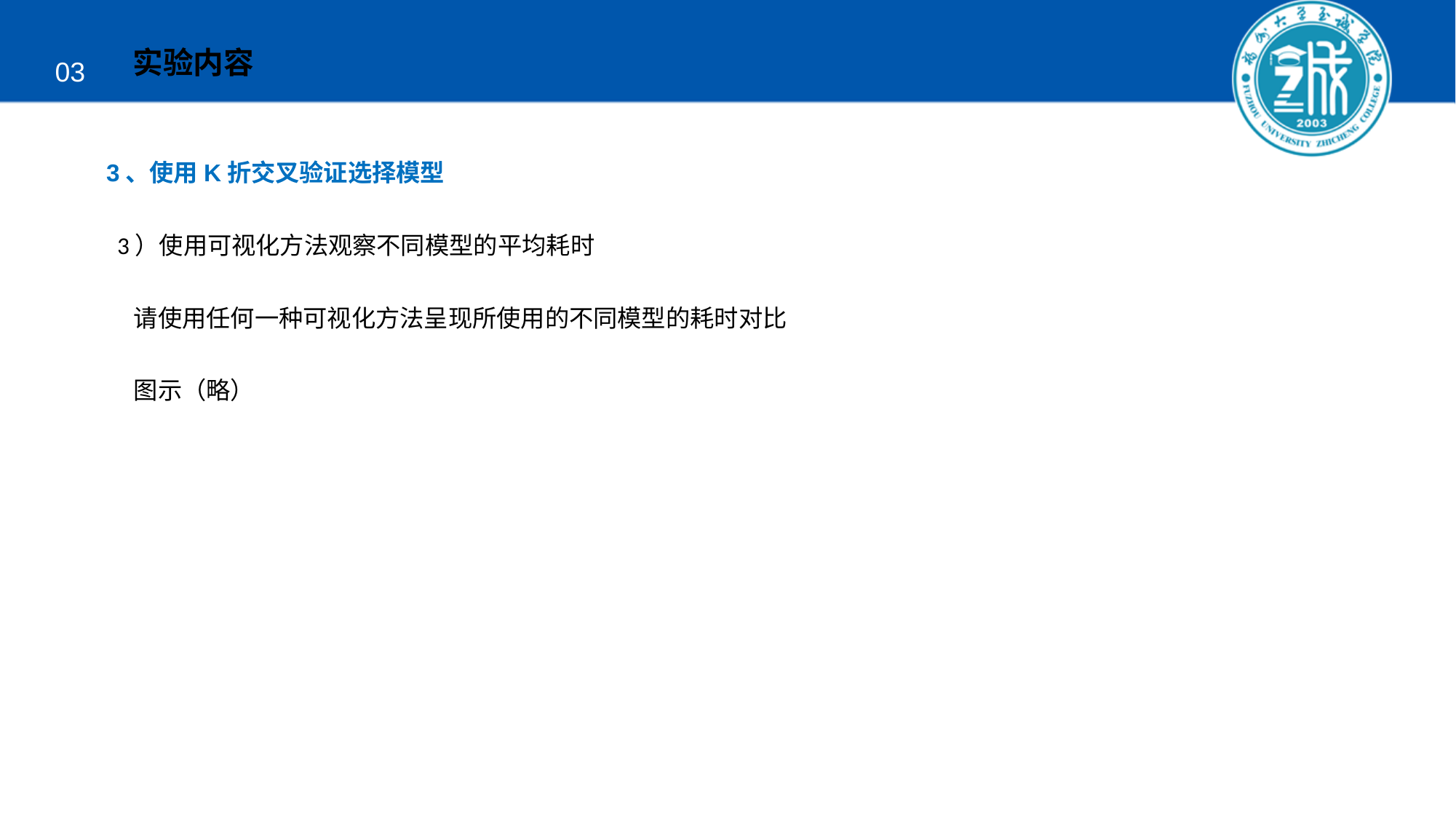

实验内容
03
3、使用K折交叉验证选择模型
  3）使用可视化方法观察不同模型的平均耗时
    请使用任何一种可视化方法呈现所使用的不同模型的耗时对比
    图示（略）